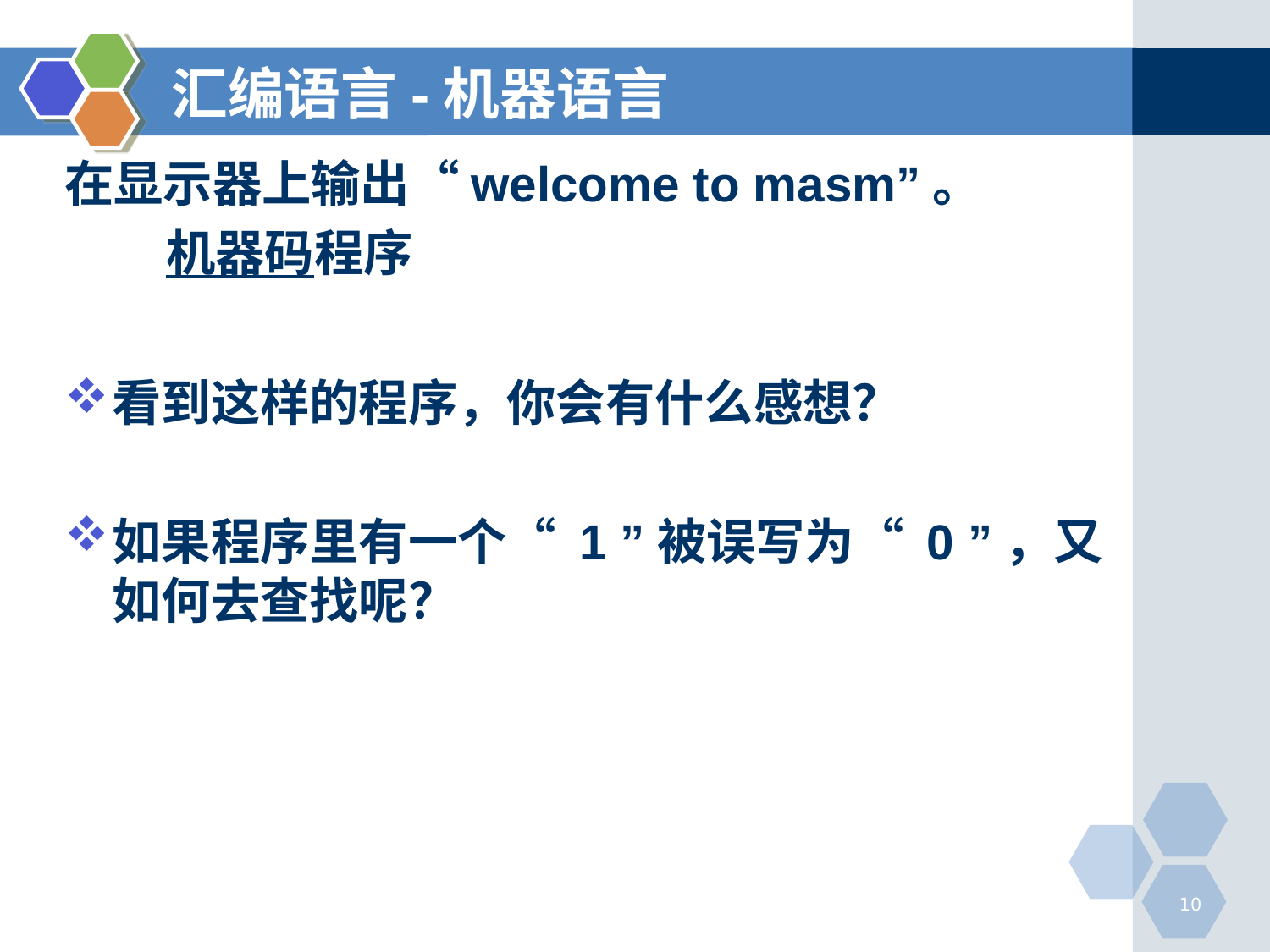

# 汇编语言-机器语言
在显示器上输出“welcome to masm”。
        机器码程序

看到这样的程序，你会有什么感想？

如果程序里有一个“ 1 ”被误写为“ 0 ”，又如何去查找呢？

10